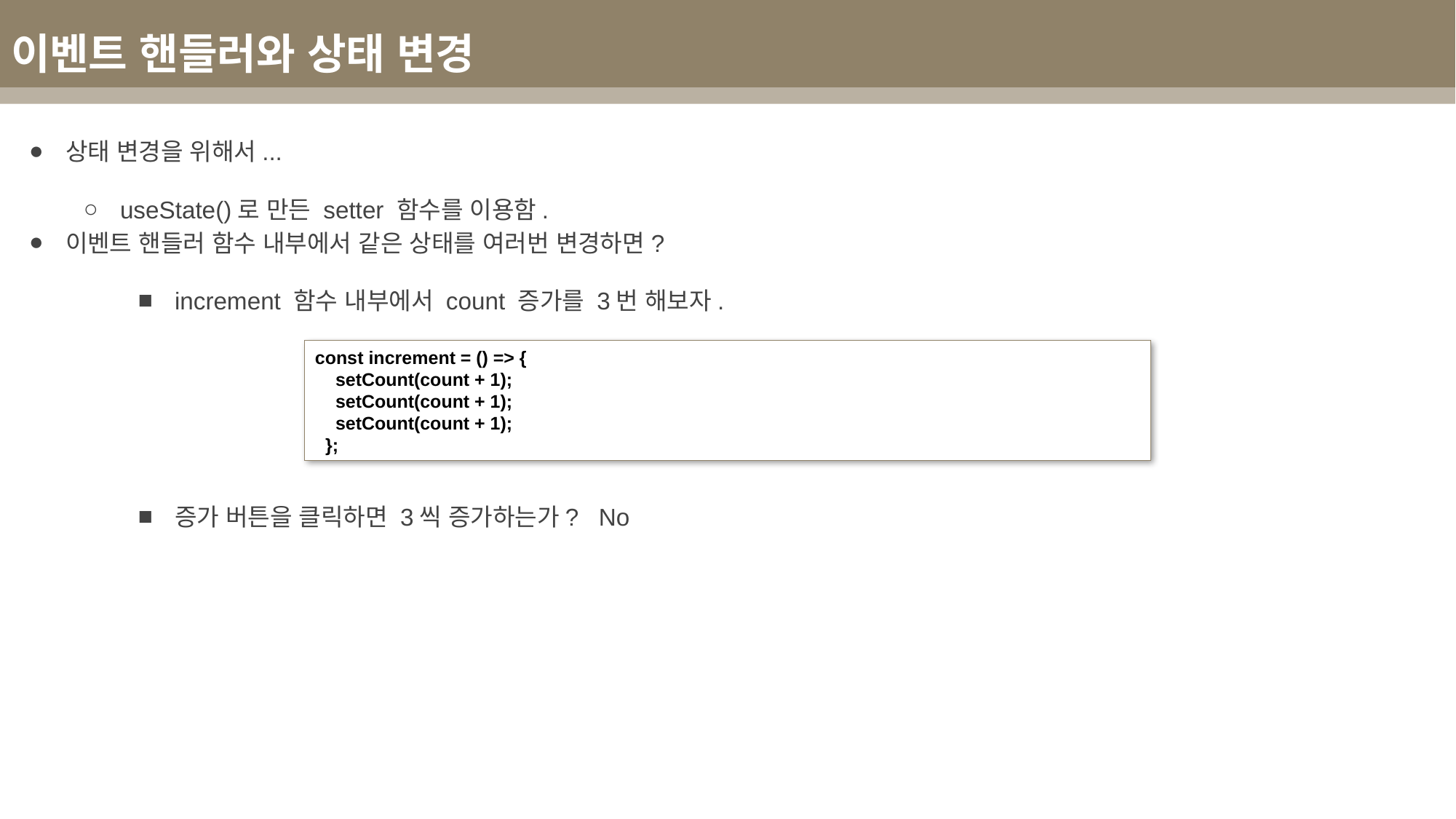

이벤트 핸들러와 상태 변경
상태 변경을 위해서...
useState()로 만든 setter 함수를 이용함.
이벤트 핸들러 함수 내부에서 같은 상태를 여러번 변경하면?
increment 함수 내부에서 count 증가를 3번 해보자.

증가 버튼을 클릭하면 3씩 증가하는가?   No

const increment = () => {
    setCount(count + 1);
    setCount(count + 1);
    setCount(count + 1);
  };